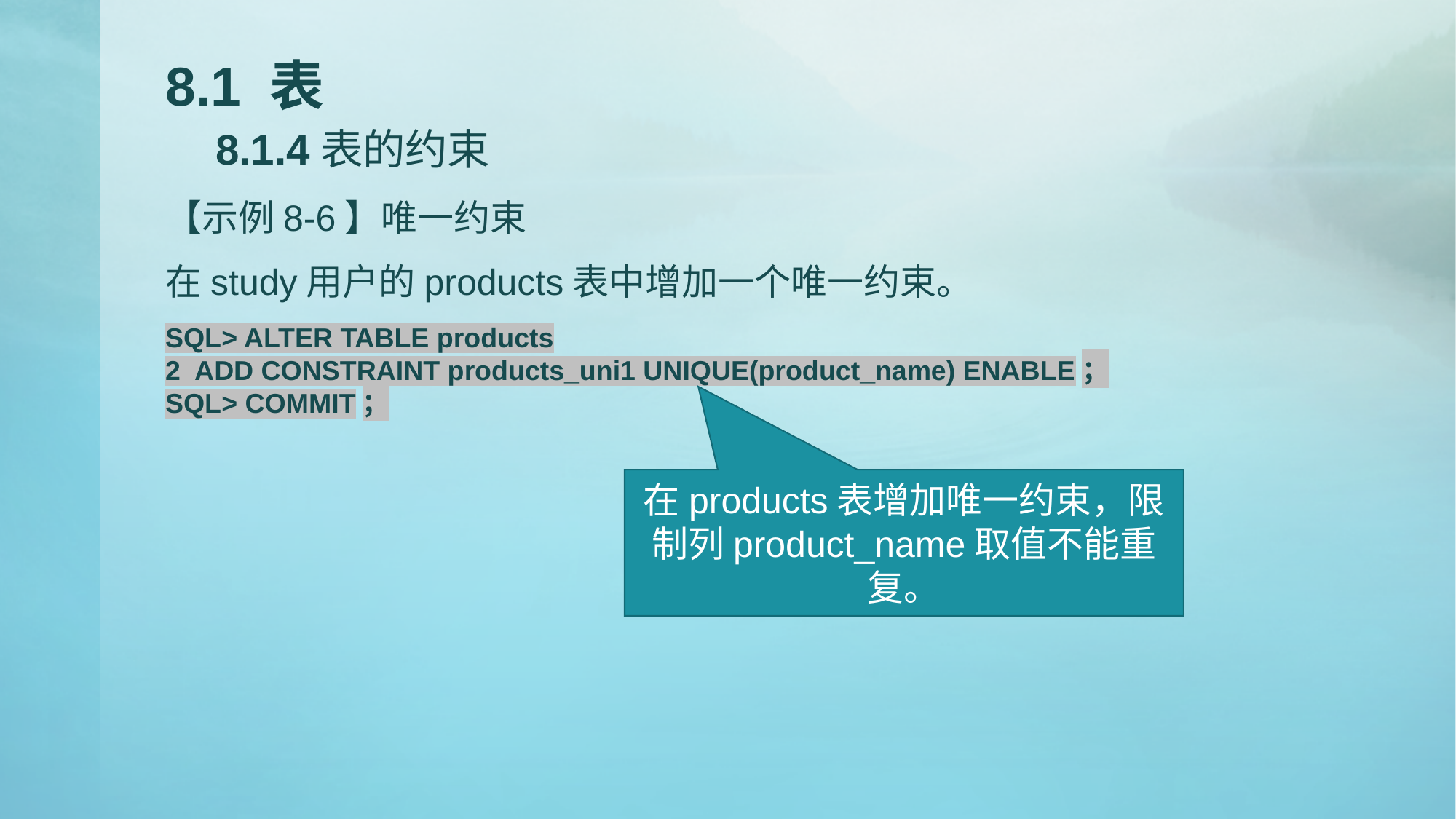

# 8.1 表 8.1.4表的约束
【示例8-6】唯一约束
在study用户的products表中增加一个唯一约束。

SQL> ALTER TABLE products
2  ADD CONSTRAINT products_uni1 UNIQUE(product_name) ENABLE；
SQL> COMMIT；
在products表增加唯一约束，限制列product_name取值不能重复。